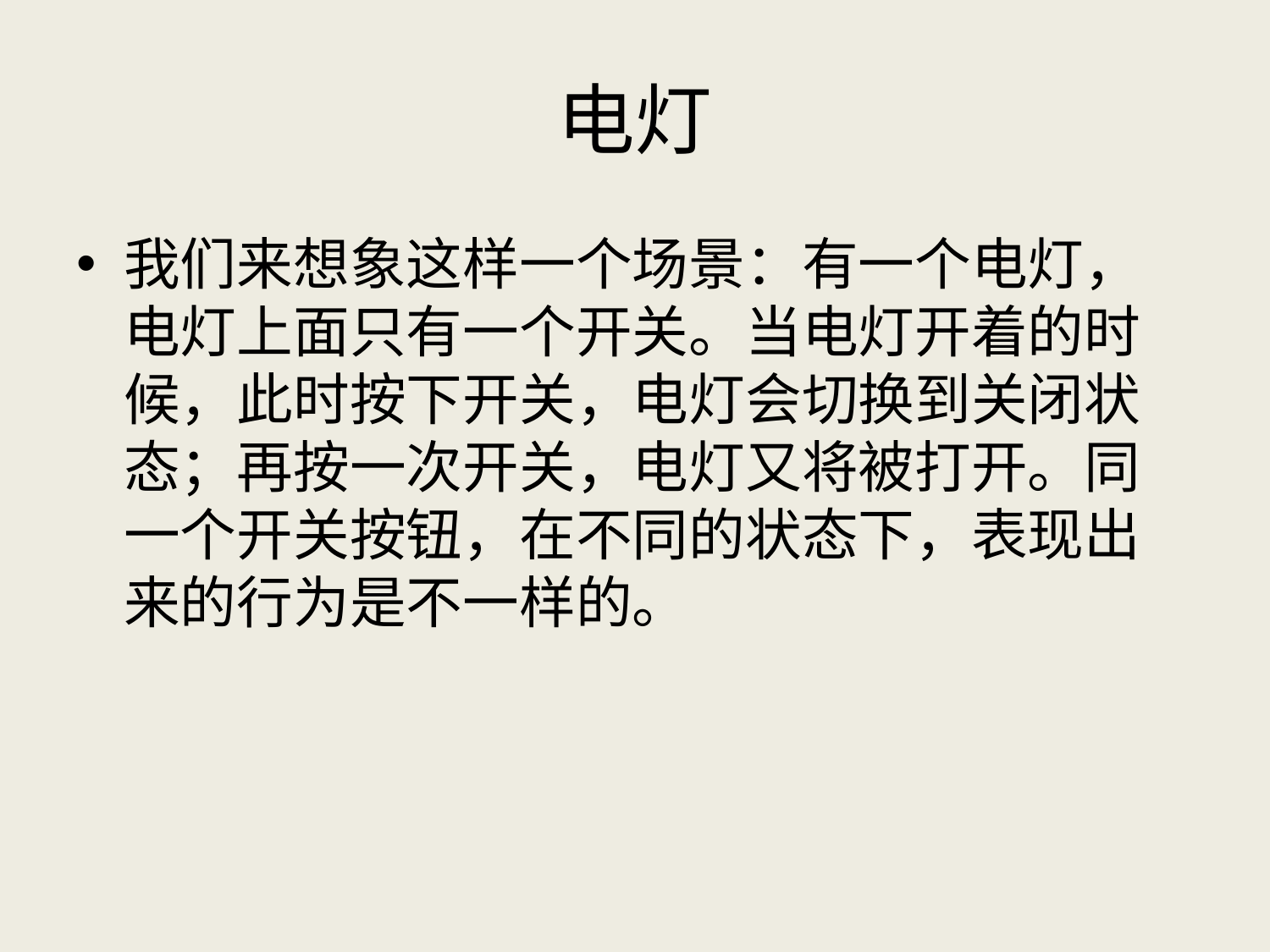

# 电灯
我们来想象这样一个场景：有一个电灯，电灯上面只有一个开关。当电灯开着的时候，此时按下开关，电灯会切换到关闭状态；再按一次开关，电灯又将被打开。同一个开关按钮，在不同的状态下，表现出来的行为是不一样的。